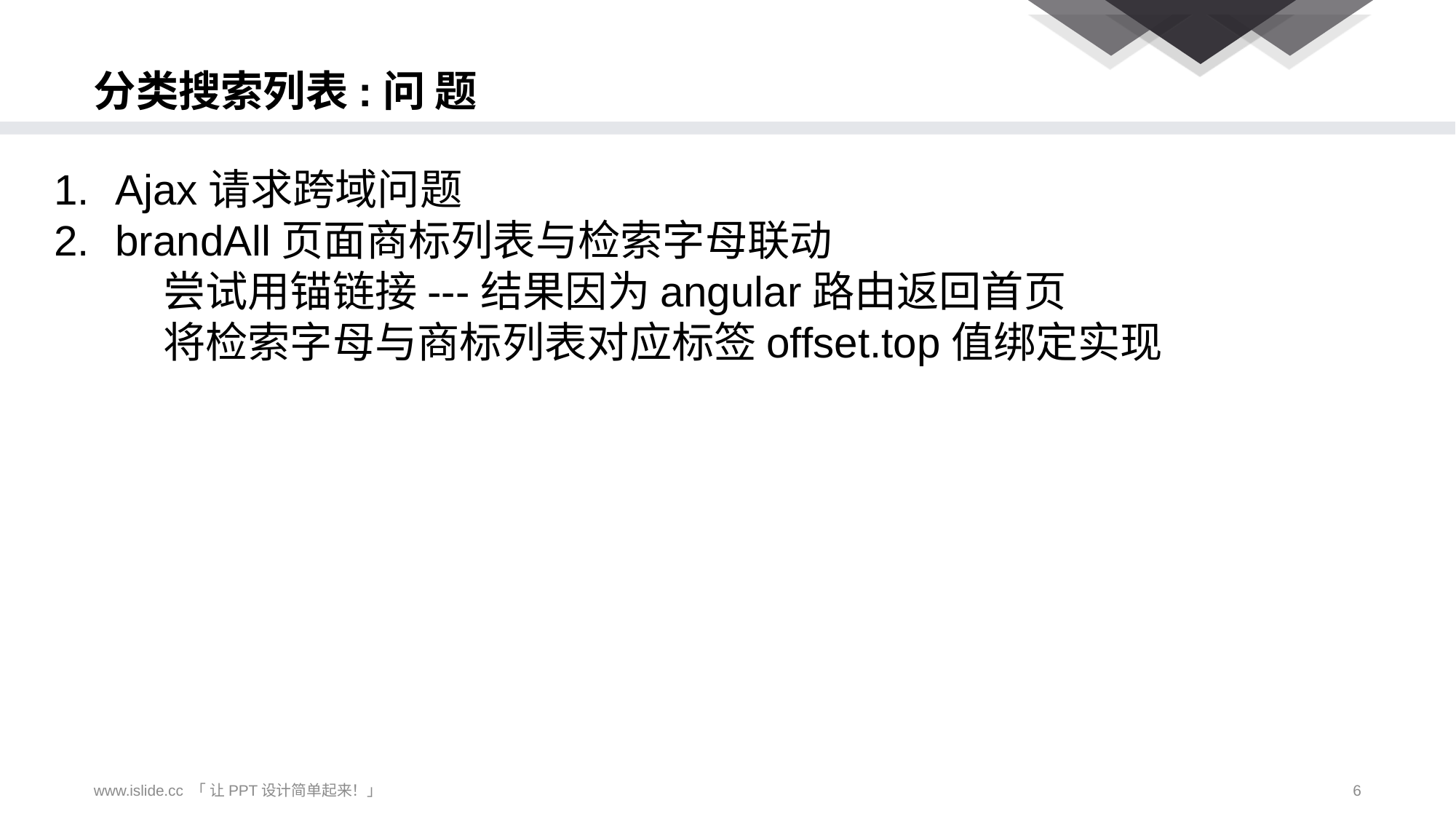

# 分类搜索列表:问 题
Ajax请求跨域问题
brandAll页面商标列表与检索字母联动
	尝试用锚链接---结果因为angular路由返回首页
	将检索字母与商标列表对应标签offset.top值绑定实现
www.islide.cc 「 让PPT设计简单起来！」
6